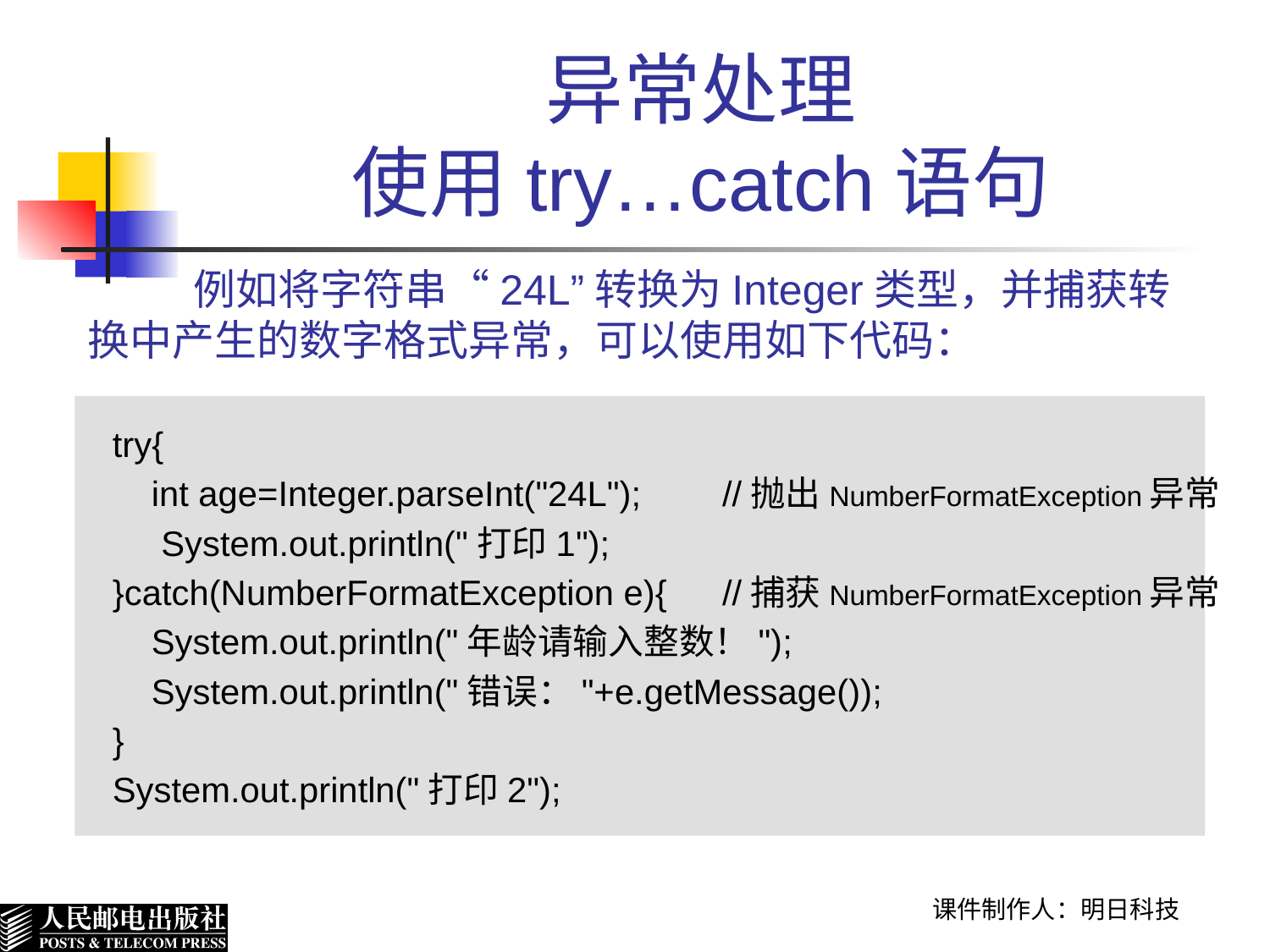

# 异常处理 使用try…catch语句
例如将字符串“24L”转换为Integer类型，并捕获转换中产生的数字格式异常，可以使用如下代码：
try{
    int age=Integer.parseInt("24L"); 	//抛出NumberFormatException异常
     System.out.println("打印1");
}catch(NumberFormatException e){	//捕获NumberFormatException异常
    System.out.println("年龄请输入整数！");
    System.out.println("错误："+e.getMessage());
}
System.out.println("打印2");
课件制作人：明日科技